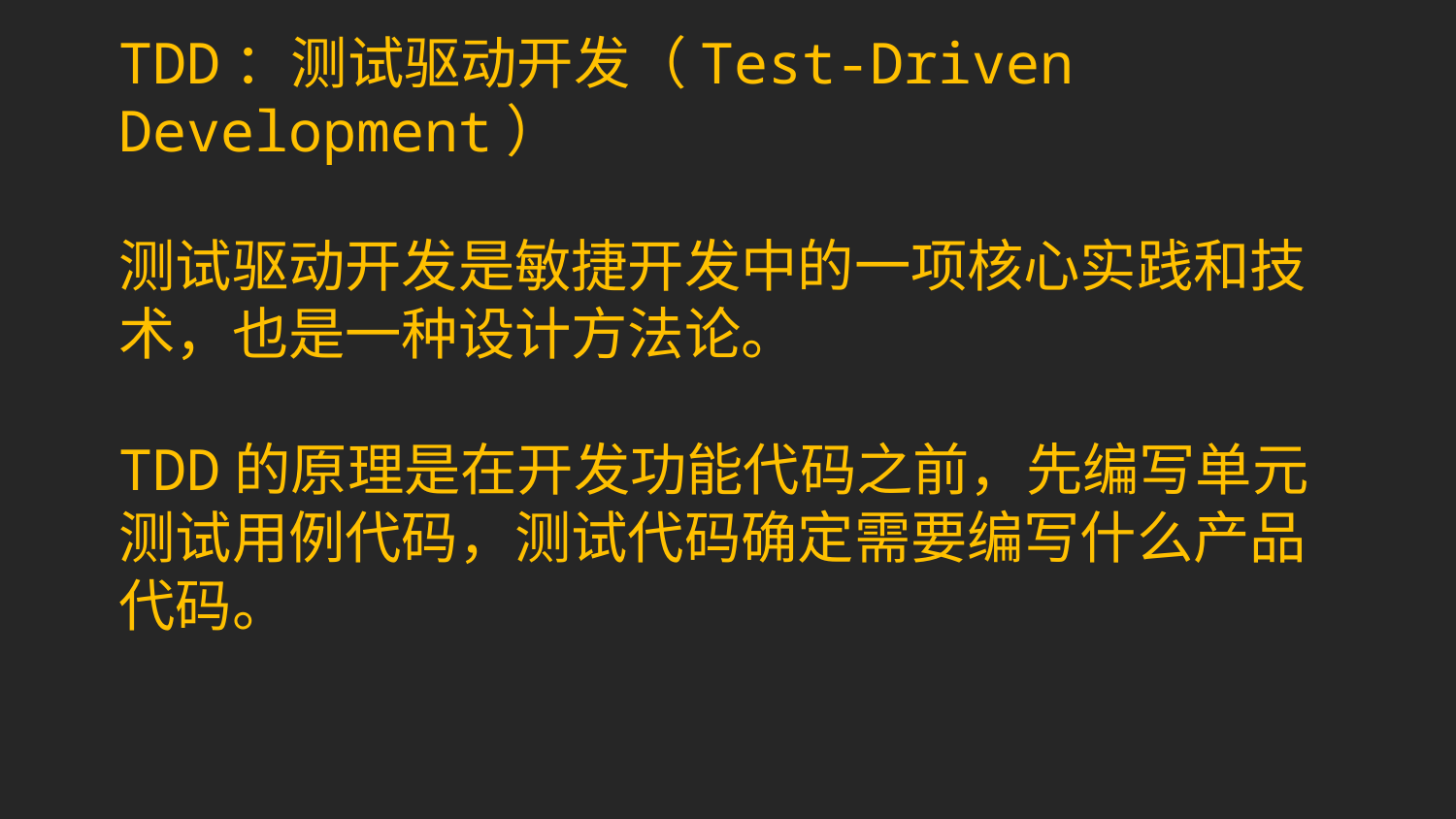

TDD：测试驱动开发（Test-Driven Development）

测试驱动开发是敏捷开发中的一项核心实践和技术，也是一种设计方法论。
TDD的原理是在开发功能代码之前，先编写单元测试用例代码，测试代码确定需要编写什么产品代码。